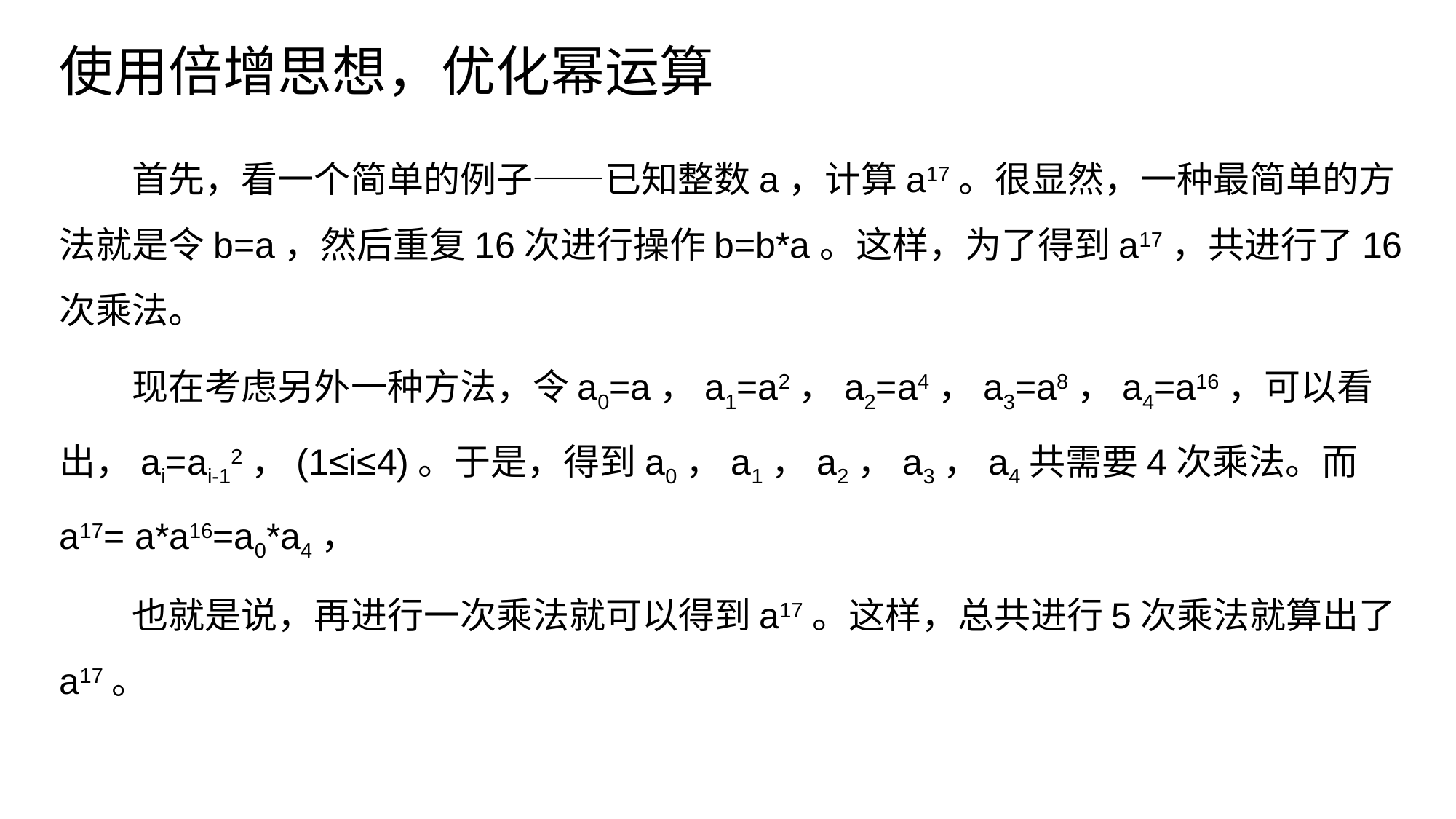

# 使用倍增思想，优化幂运算
首先，看一个简单的例子——已知整数a，计算a17。很显然，一种最简单的方法就是令b=a，然后重复16次进行操作b=b*a。这样，为了得到a17，共进行了16次乘法。
现在考虑另外一种方法，令a0=a，a1=a2，a2=a4，a3=a8，a4=a16，可以看出，ai=ai-12，(1≤i≤4)。于是，得到a0，a1，a2，a3，a4共需要4次乘法。而a17= a*a16=a0*a4，
也就是说，再进行一次乘法就可以得到a17。这样，总共进行5次乘法就算出了a17。